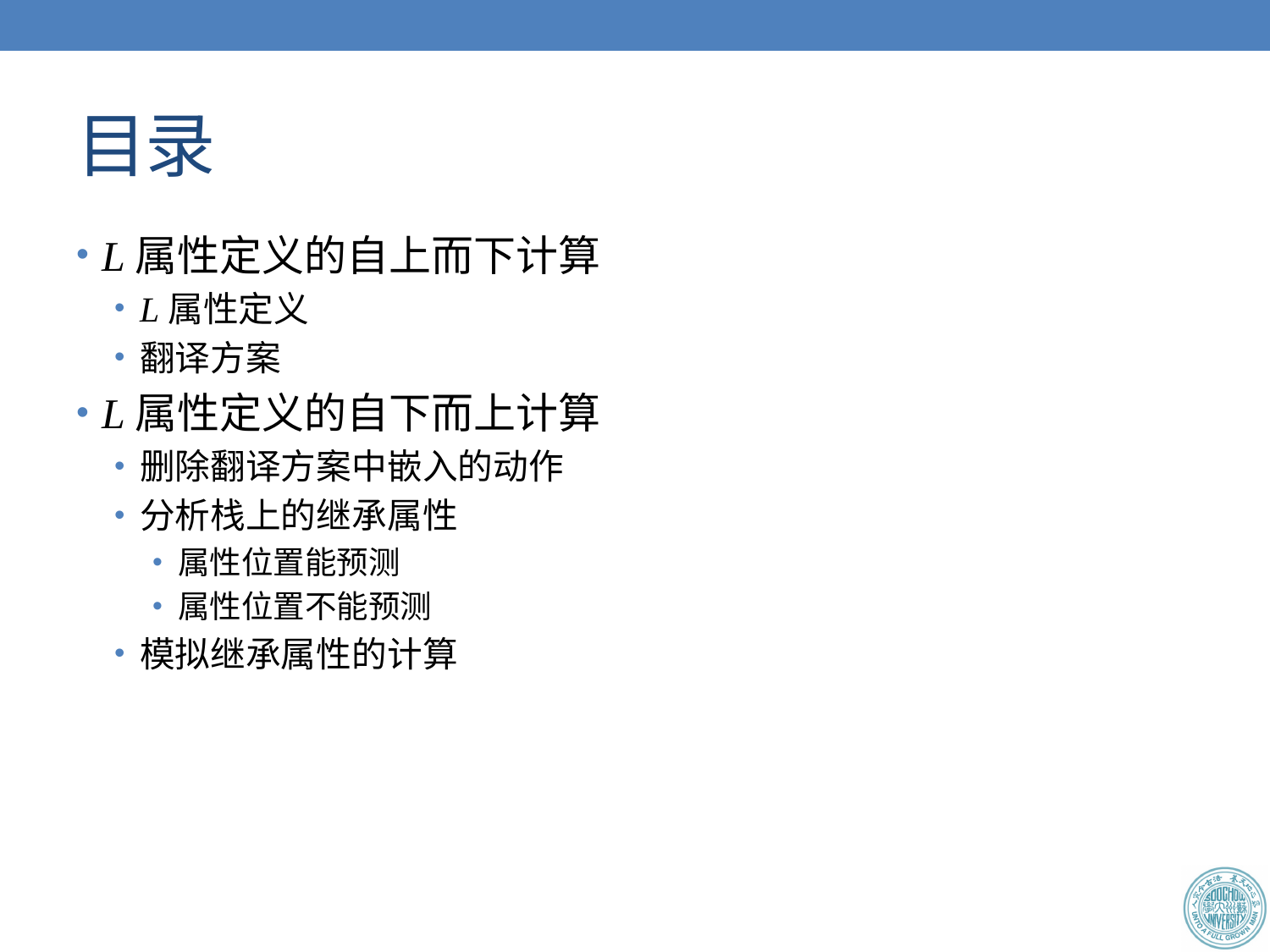

# 目录
L属性定义的自上而下计算
L属性定义
翻译方案
L属性定义的自下而上计算
删除翻译方案中嵌入的动作
分析栈上的继承属性
属性位置能预测
属性位置不能预测
模拟继承属性的计算